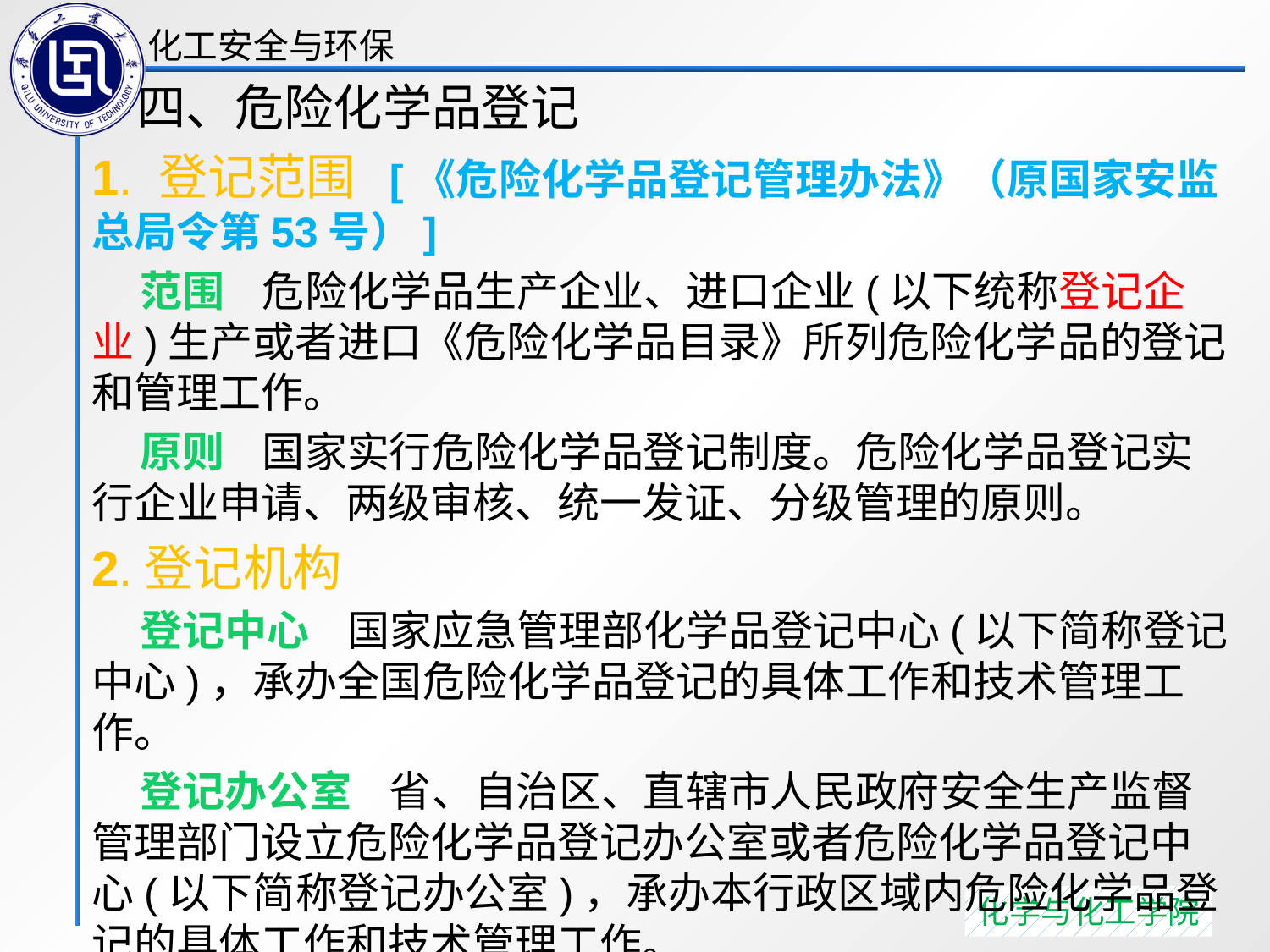

四、危险化学品登记
1. 登记范围  [《危险化学品登记管理办法》（原国家安监总局令第53号）]
    范围    危险化学品生产企业、进口企业(以下统称登记企业)生产或者进口《危险化学品目录》所列危险化学品的登记和管理工作。
    原则    国家实行危险化学品登记制度。危险化学品登记实行企业申请、两级审核、统一发证、分级管理的原则。
2.登记机构
    登记中心    国家应急管理部化学品登记中心(以下简称登记中心)，承办全国危险化学品登记的具体工作和技术管理工作。
    登记办公室    省、自治区、直辖市人民政府安全生产监督管理部门设立危险化学品登记办公室或者危险化学品登记中心(以下简称登记办公室)，承办本行政区域内危险化学品登记的具体工作和技术管理工作。